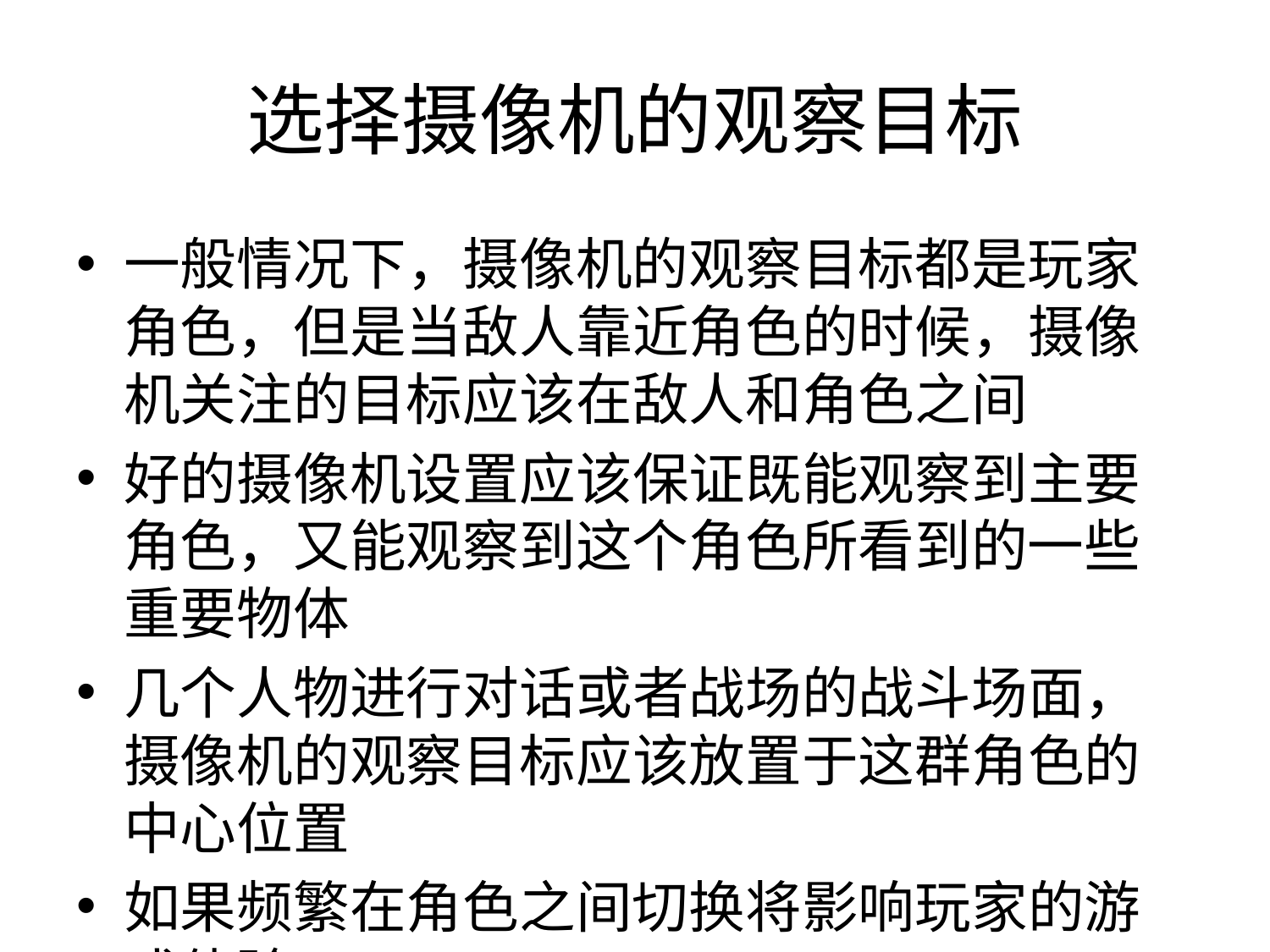

# 选择摄像机的观察目标
一般情况下，摄像机的观察目标都是玩家角色，但是当敌人靠近角色的时候，摄像机关注的目标应该在敌人和角色之间
好的摄像机设置应该保证既能观察到主要角色，又能观察到这个角色所看到的一些重要物体
几个人物进行对话或者战场的战斗场面，摄像机的观察目标应该放置于这群角色的中心位置
如果频繁在角色之间切换将影响玩家的游戏体验